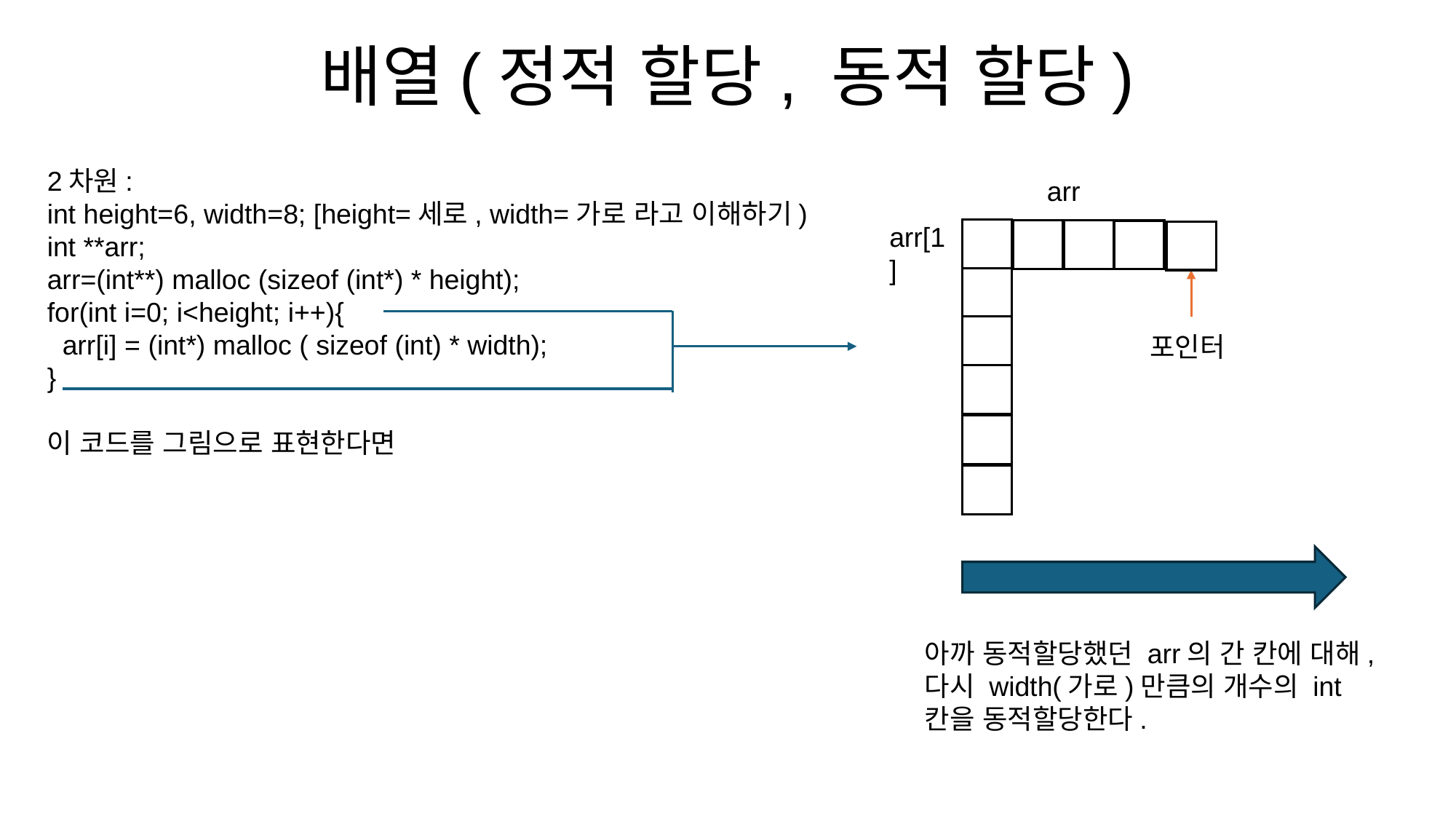

# 배열(정적 할당, 동적 할당)
2차원:
int height=6, width=8; [height=세로, width=가로 라고 이해하기)
int **arr;
arr=(int**) malloc (sizeof (int*) * height);
for(int i=0; i<height; i++){
  arr[i] = (int*) malloc ( sizeof (int) * width);
}

이 코드를 그림으로 표현한다면

arr
arr[1]

포인터

아까 동적할당했던 arr의 간 칸에 대해, 다시 width(가로)만큼의 개수의 int칸을 동적할당한다.